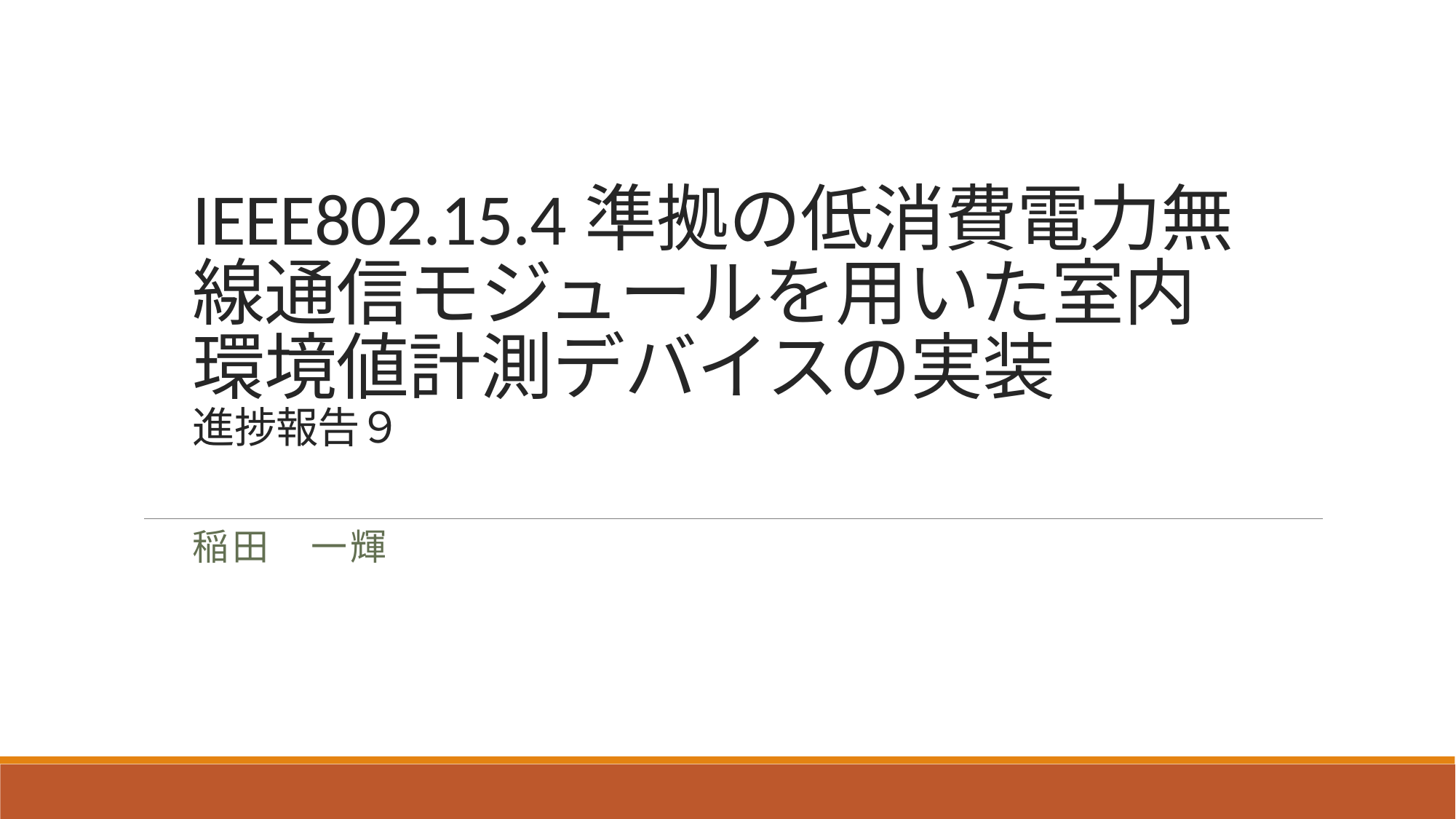

# IEEE802.15.4準拠の低消費電力無線通信モジュールを用いた室内環境値計測デバイスの実装 進捗報告９
稲田　一輝